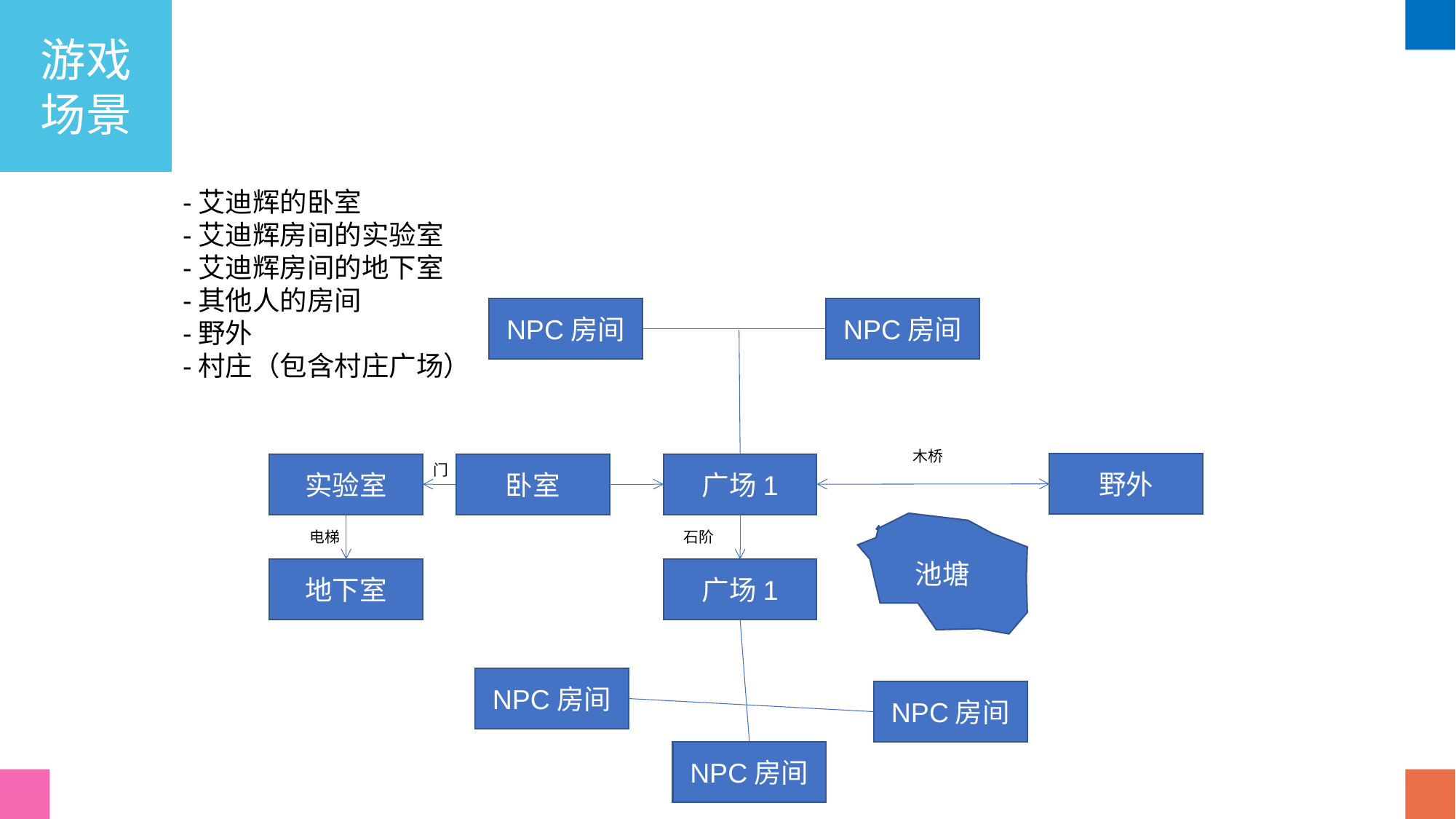

游戏
场景

-艾迪辉的卧室
-艾迪辉房间的实验室
-艾迪辉房间的地下室
-其他人的房间
-野外
-村庄（包含村庄广场）
NPC房间
NPC房间
木桥
野外
池塘
NPC房间
NPC房间
实验室
卧室
广场1
门
电梯
石阶
地下室
广场1
NPC房间